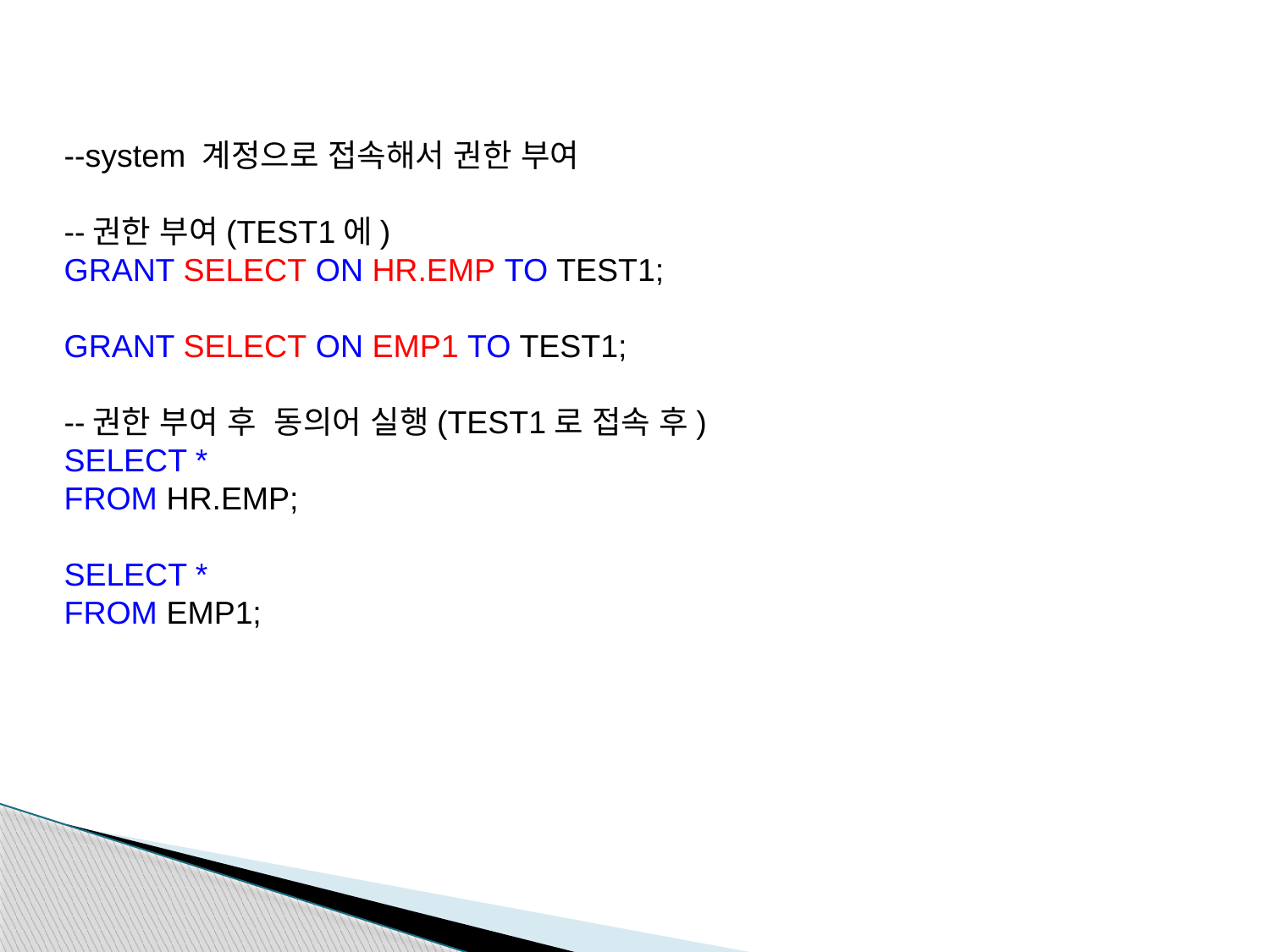

--system 계정으로 접속해서 권한 부여

--권한 부여(TEST1에)
GRANT SELECT ON HR.EMP TO TEST1;

GRANT SELECT ON EMP1 TO TEST1;

--권한 부여 후  동의어 실행(TEST1로 접속 후)
SELECT *
FROM HR.EMP;

SELECT *
FROM EMP1;